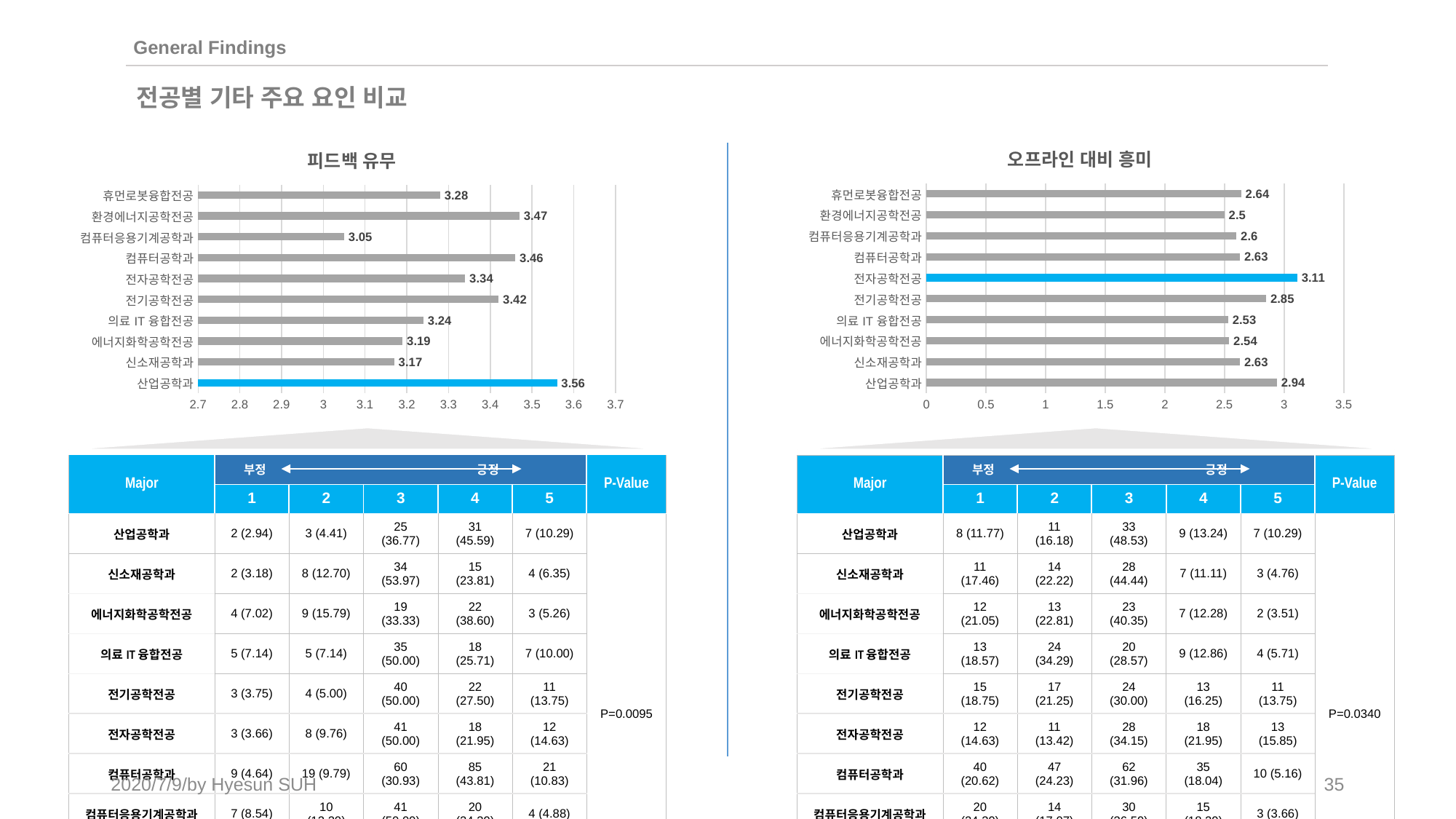

General Findings
전공별 기타 주요 요인 비교

### Chart:

| Category | 오프라인 대비 흥미 |
|---|---|
| 산업공학과 | 2.94 |
| 신소재공학과 | 2.63 |
| 에너지화학공학전공 | 2.54 |
| 의료IT융합전공 | 2.53 |
| 전기공학전공 | 2.85 |
| 전자공학전공 | 3.11 |
| 컴퓨터공학과 | 2.63 |
| 컴퓨터응용기계공학과 | 2.6 |
| 환경에너지공학전공 | 2.5 |
| 휴먼로봇융합전공 | 2.64 |

### Chart:

| Category | 피드백 유무 |
|---|---|
| 산업공학과 | 3.56 |
| 신소재공학과 | 3.17 |
| 에너지화학공학전공 | 3.19 |
| 의료IT융합전공 | 3.24 |
| 전기공학전공 | 3.42 |
| 전자공학전공 | 3.34 |
| 컴퓨터공학과 | 3.46 |
| 컴퓨터응용기계공학과 | 3.05 |
| 환경에너지공학전공 | 3.47 |
| 휴먼로봇융합전공 | 3.28 |

| Major |  |  |  |  |  | P-Value |
| --- | --- | --- | --- | --- | --- | --- |
|  | 1 | 2 | 3 | 4 | 5 |  |
| 산업공학과 | 2 (2.94) | 3 (4.41) | 25 (36.77) | 31 (45.59) | 7 (10.29) | P=0.0095 |
| 신소재공학과 | 2 (3.18) | 8 (12.70) | 34 (53.97) | 15 (23.81) | 4 (6.35) |  |
| 에너지화학공학전공 | 4 (7.02) | 9 (15.79) | 19 (33.33) | 22 (38.60) | 3 (5.26) |  |
| 의료IT융합전공 | 5 (7.14) | 5 (7.14) | 35 (50.00) | 18 (25.71) | 7 (10.00) |  |
| 전기공학전공 | 3 (3.75) | 4 (5.00) | 40 (50.00) | 22 (27.50) | 11 (13.75) |  |
| 전자공학전공 | 3 (3.66) | 8 (9.76) | 41 (50.00) | 18 (21.95) | 12 (14.63) |  |
| 컴퓨터공학과 | 9 (4.64) | 19 (9.79) | 60 (30.93) | 85 (43.81) | 21 (10.83) |  |
| 컴퓨터응용기계공학과 | 7 (8.54) | 10 (12.20) | 41 (50.00) | 20 (24.39) | 4 (4.88) |  |
| 환경에너지공학전공 | 2 (3.03) | 6 (9.09) | 23 (34.85) | 29 (43.94) | 6 (9.09) |  |
| 휴먼로봇융합전공 | 2 (3.13) | 8 (12.50) | 27 (42.19) | 24 (37.50) | 3 (4.69) |  |
| Major |  |  |  |  |  | P-Value |
| --- | --- | --- | --- | --- | --- | --- |
|  | 1 | 2 | 3 | 4 | 5 |  |
| 산업공학과 | 8 (11.77) | 11 (16.18) | 33 (48.53) | 9 (13.24) | 7 (10.29) | P=0.0340 |
| 신소재공학과 | 11 (17.46) | 14 (22.22) | 28 (44.44) | 7 (11.11) | 3 (4.76) |  |
| 에너지화학공학전공 | 12 (21.05) | 13 (22.81) | 23 (40.35) | 7 (12.28) | 2 (3.51) |  |
| 의료IT융합전공 | 13 (18.57) | 24 (34.29) | 20 (28.57) | 9 (12.86) | 4 (5.71) |  |
| 전기공학전공 | 15 (18.75) | 17 (21.25) | 24 (30.00) | 13 (16.25) | 11 (13.75) |  |
| 전자공학전공 | 12 (14.63) | 11 (13.42) | 28 (34.15) | 18 (21.95) | 13 (15.85) |  |
| 컴퓨터공학과 | 40 (20.62) | 47 (24.23) | 62 (31.96) | 35 (18.04) | 10 (5.16) |  |
| 컴퓨터응용기계공학과 | 20 (24.39) | 14 (17.07) | 30 (36.59) | 15 (18.29) | 3 (3.66) |  |
| 환경에너지공학전공 | 15 (22.73) | 15 (22.73) | 27 (40.91) | 6 (9.09) | 3 (4.55) |  |
| 휴먼로봇융합전공 | 9 (14.06) | 21 (32.81) | 22 (34.38) | 8 (12.50) | 4 (6.25) |  |
부정                                                             긍정
부정                                                             긍정
2020/7/9/by Hyesun SUH
35